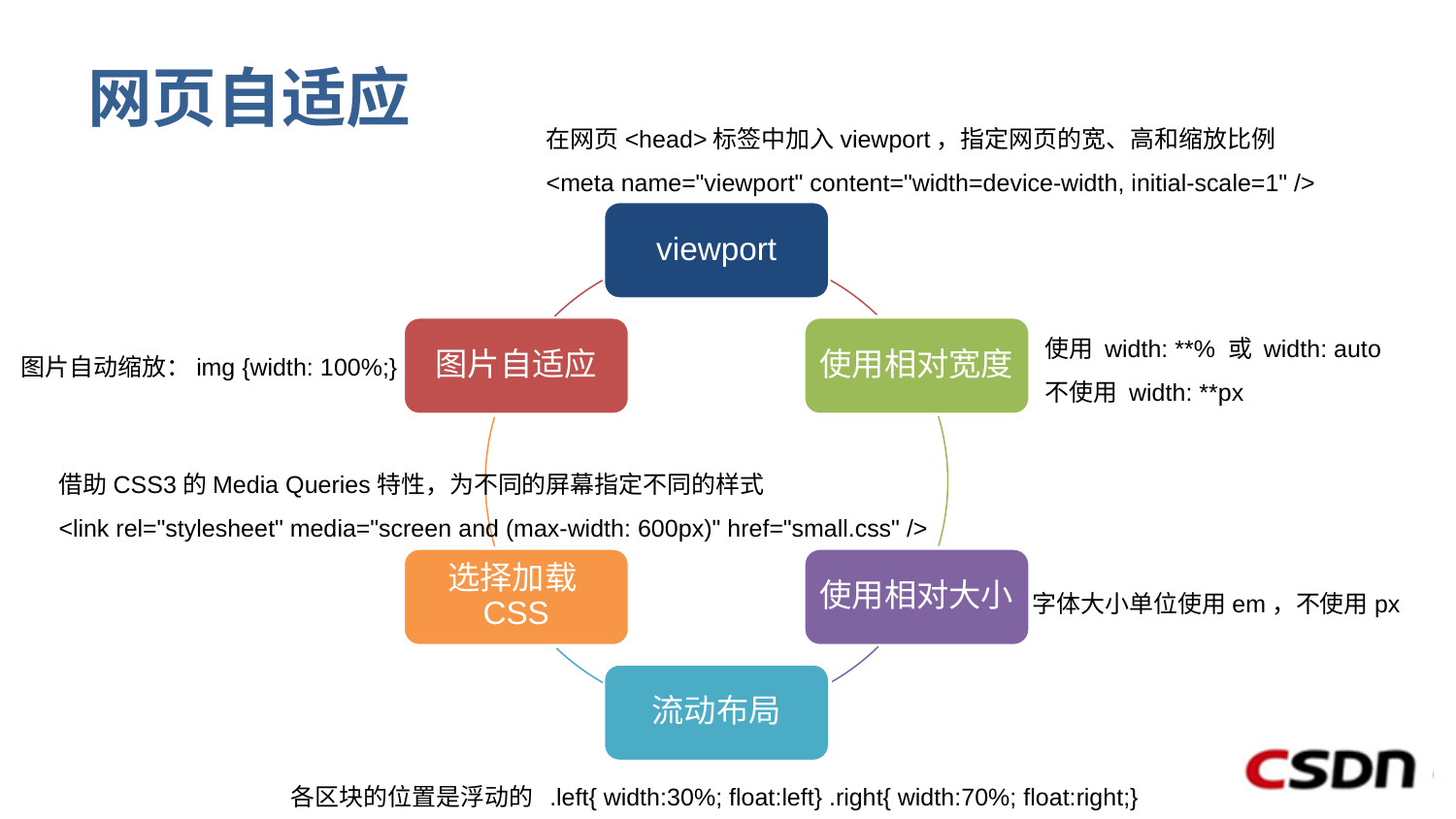

# 网页自适应
在网页<head>标签中加入viewport，指定网页的宽、高和缩放比例
<meta name="viewport" content="width=device-width, initial-scale=1" />
viewport
使用相对宽度
使用相对大小
流动布局
选择加载CSS
图片自适应
使用 width: **% 或 width: auto
不使用 width: **px
图片自动缩放：img {width: 100%;}
借助CSS3的Media Queries特性，为不同的屏幕指定不同的样式
<link rel="stylesheet" media="screen and (max-width: 600px)" href="small.css" />
字体大小单位使用em，不使用px
各区块的位置是浮动的  .left{ width:30%; float:left} .right{ width:70%; float:right;}